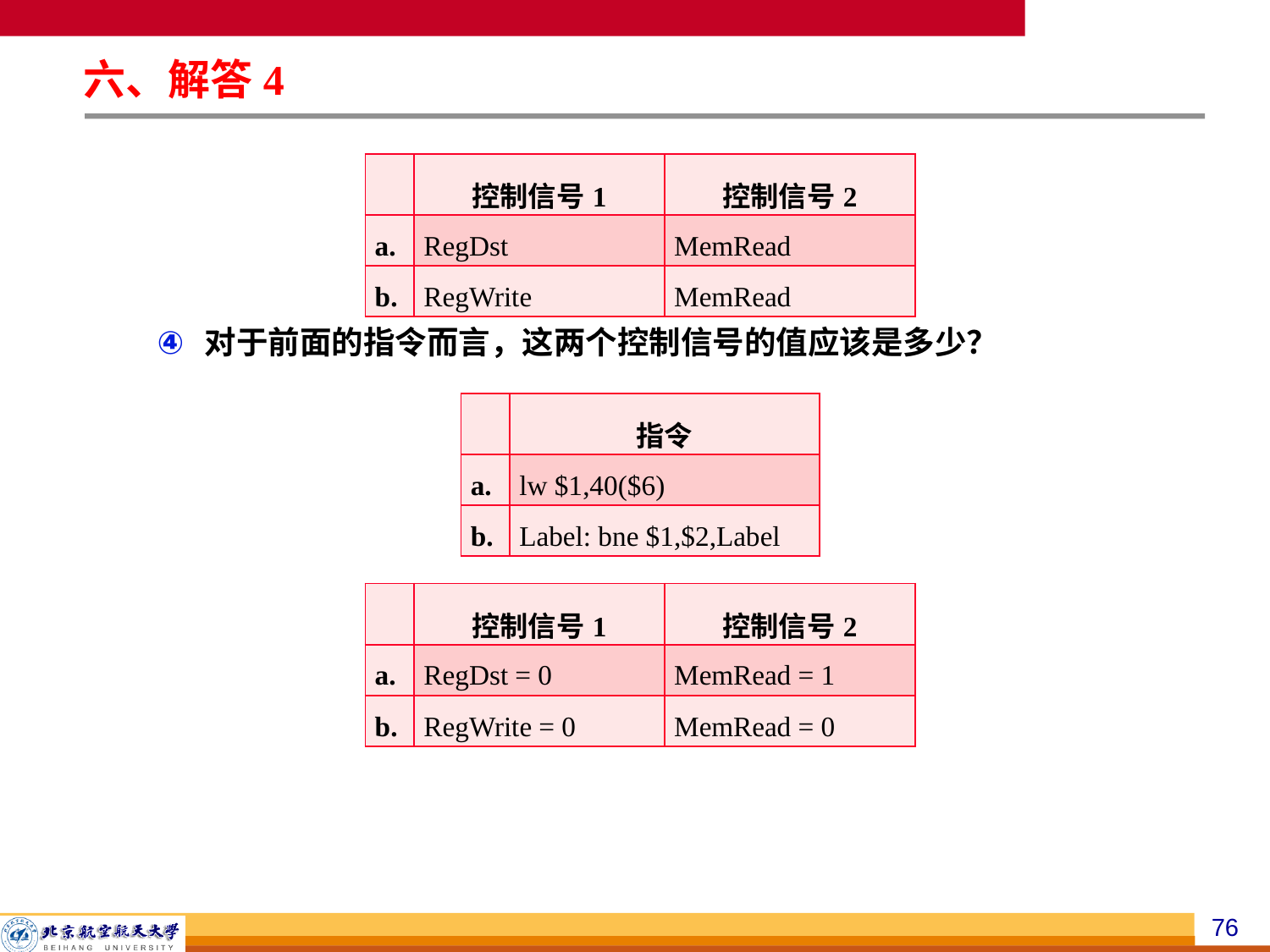

六、解答4

对于前面的指令而言，这两个控制信号的值应该是多少？
|  | 控制信号1 | 控制信号2 |
| --- | --- | --- |
| a. | RegDst | MemRead |
| b. | RegWrite | MemRead |
|  | 指令 |
| --- | --- |
| a. | lw $1,40($6) |
| b. | Label: bne $1,$2,Label |
|  | 控制信号1 | 控制信号2 |
| --- | --- | --- |
| a. | RegDst = 0 | MemRead = 1 |
| b. | RegWrite = 0 | MemRead = 0 |